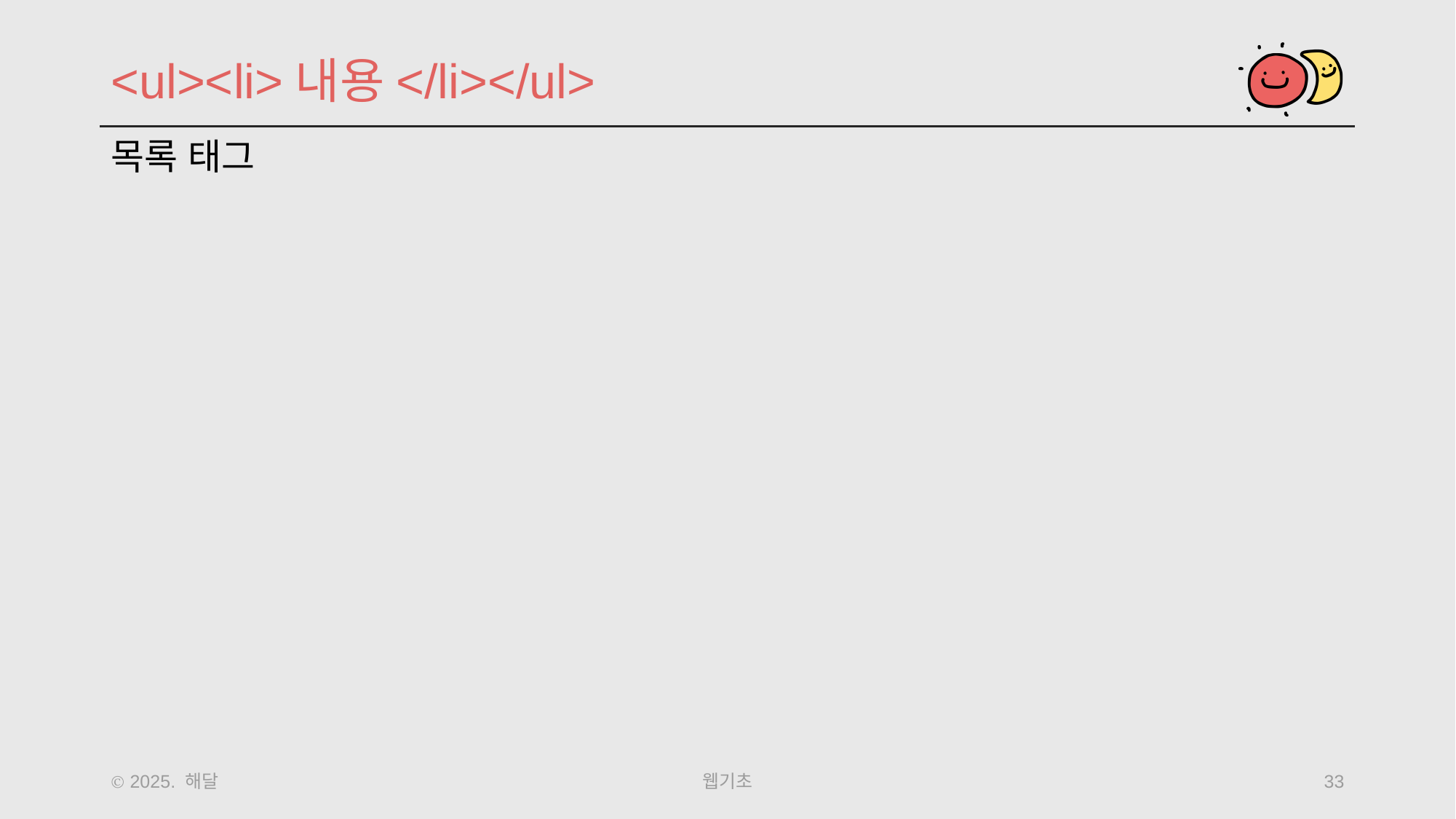

<ul><li>내용</li></ul>
목록 태그
Ⓒ 2025. 해달
웹기초
33